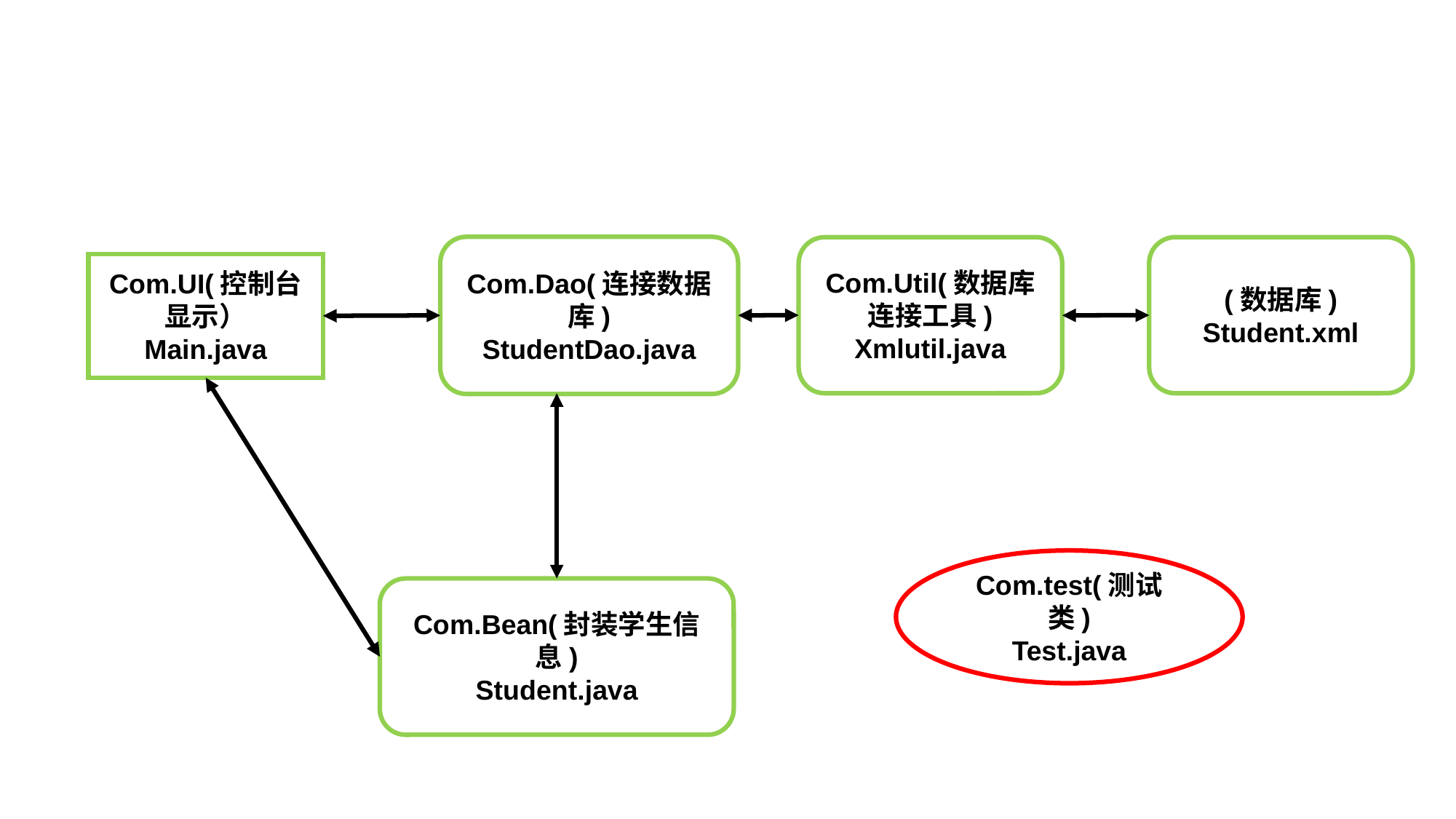

Com.Dao(连接数据库)
StudentDao.java
Com.Util(数据库连接工具)
Xmlutil.java
(数据库)
Student.xml
Com.UI(控制台显示）
Main.java
Com.test(测试类)
Test.java
Com.Bean(封装学生信息)
Student.java